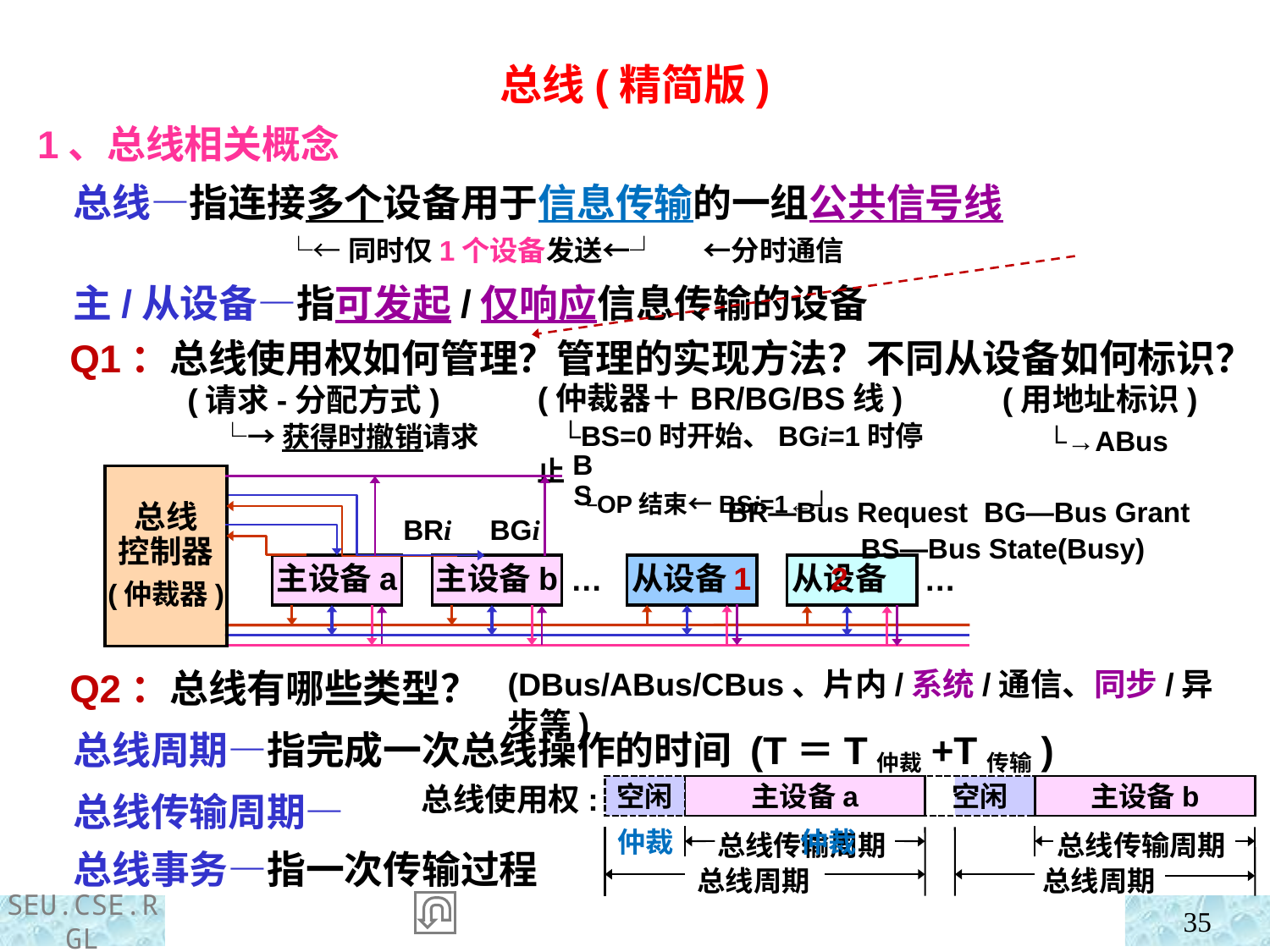

总线(精简版)
1、总线相关概念
   总线—指连接多个设备用于信息传输的一组公共信号线
                                       └←同时仅1个设备发送←┘       ←分时通信
   主/从设备—指可发起/仅响应信息传输的设备
   Q1：总线使用权如何管理？管理的实现方法？不同从设备如何标识？
(仲裁器＋BR/BG/BS线)
   └BS=0时开始、BGi=1时停止
      └OP结束←BSi=1←┘
(用地址标识)
     └→ABus
(请求-分配方式)
     └→获得时撤销请求
总线
控制器
(仲裁器)
BS
BR—Bus Request  BG—Bus Grant
                 BS—Bus State(Busy)
BRi
BGi
主设备a
主设备b
从设备
从设备
…
…
1         2
   Q2：总线有哪些类型？
(DBus/ABus/CBus、片内/系统/通信、同步/异步等)
   总线周期—指完成一次总线操作的时间 (T＝T仲裁+T传输)
   总线传输周期—
   总线事务—指一次传输过程
空闲
空闲

总线使用权:
主设备a
主设备b
仲裁                    仲裁
总线传输周期
总线传输周期
总线周期
总线周期

35